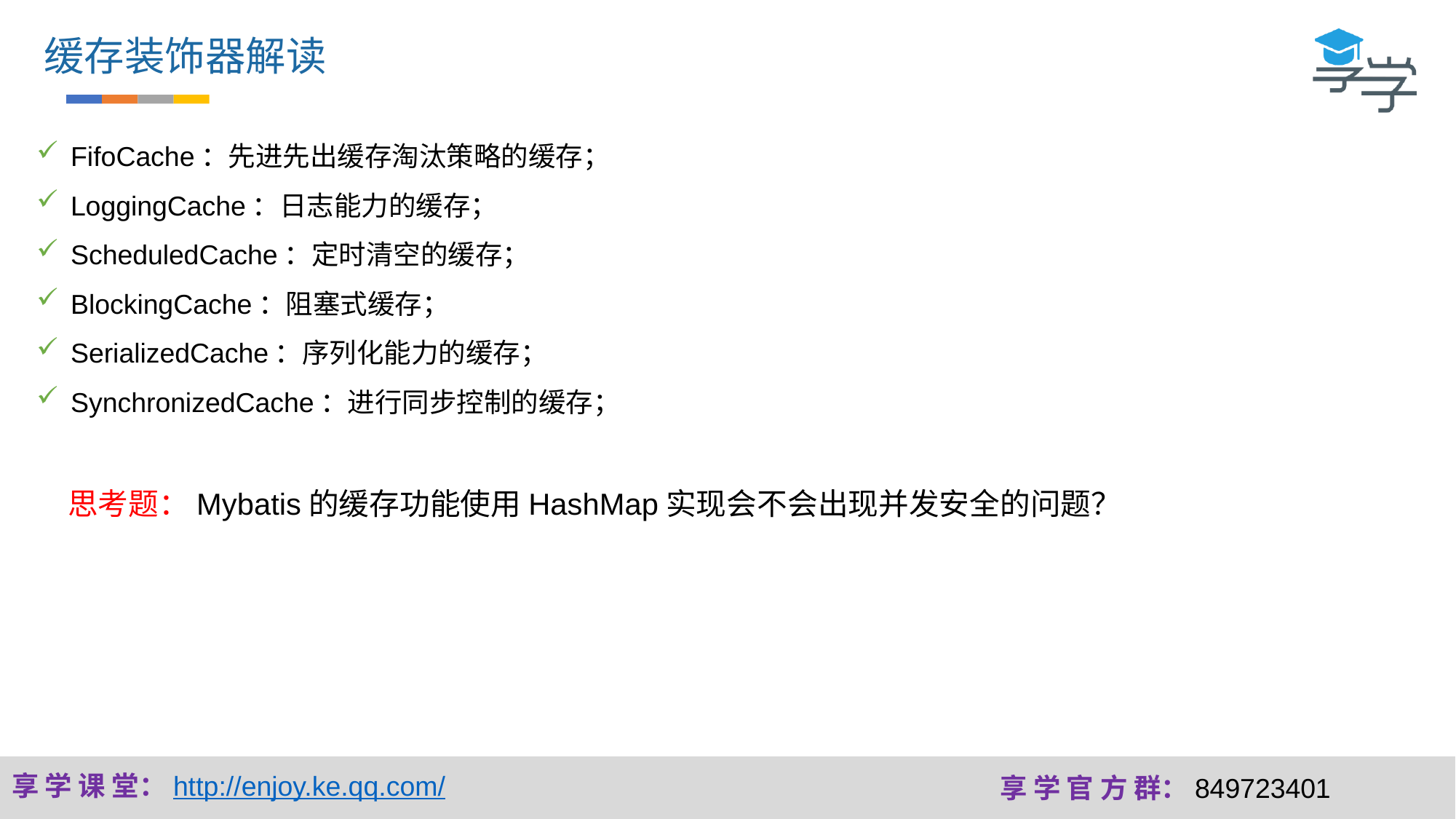

缓存装饰器解读

FifoCache：先进先出缓存淘汰策略的缓存；
LoggingCache：日志能力的缓存；
ScheduledCache：定时清空的缓存；
BlockingCache：阻塞式缓存；
SerializedCache：序列化能力的缓存；
SynchronizedCache：进行同步控制的缓存；

    思考题：Mybatis的缓存功能使用HashMap实现会不会出现并发安全的问题？